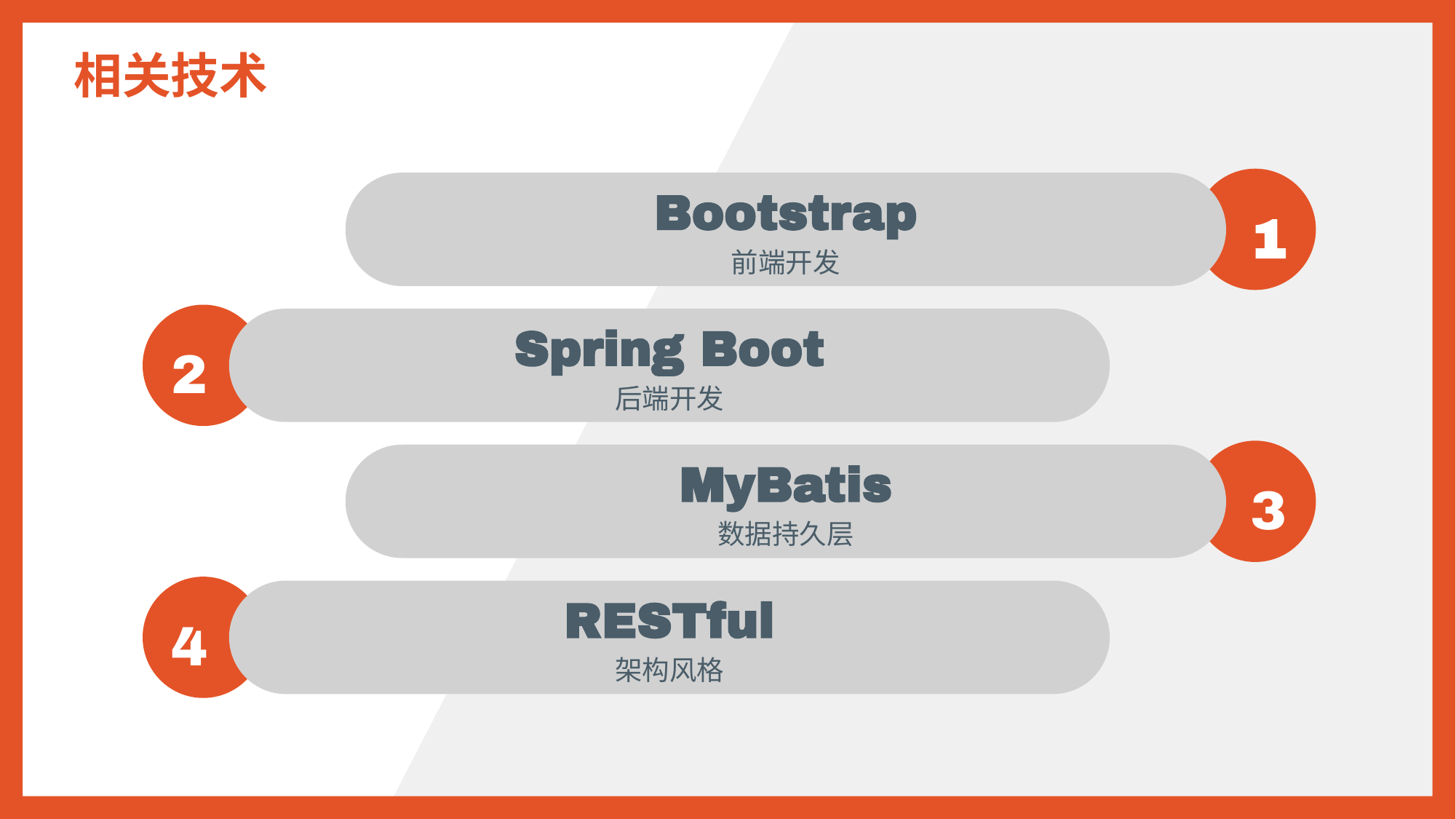

# 相关技术
1
Bootstrap
前端开发
2
Spring Boot
后端开发
3
MyBatis
数据持久层
4
RESTful
架构风格